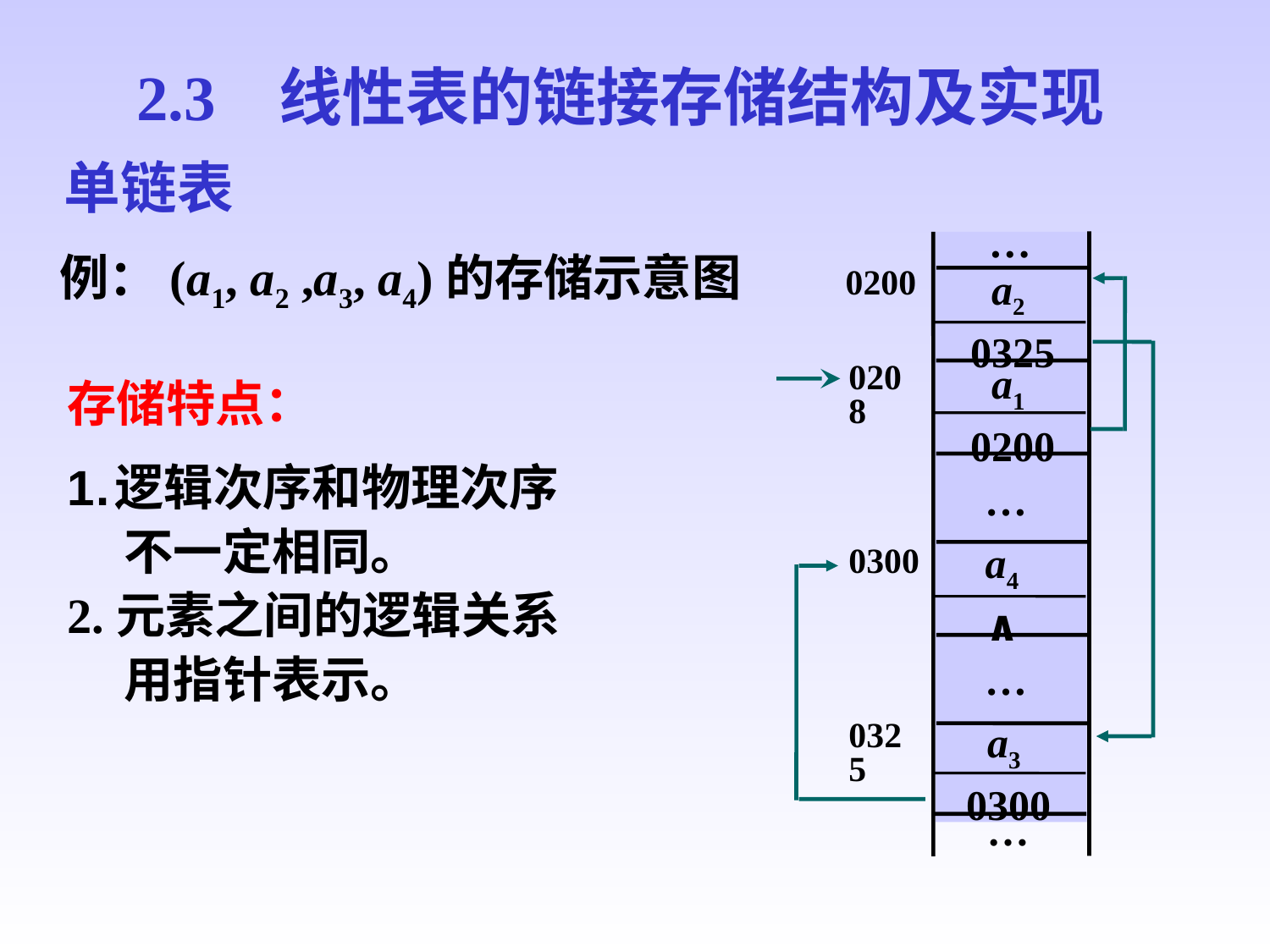

2.3   线性表的链接存储结构及实现
单链表
…

0200
0208
…
0300
…
0325
…
例：(a1, a2 ,a3, a4)的存储示意图
  a2
0325

  a1
0200

存储特点：
逻辑次序和物理次序
    不一定相同。
2.元素之间的逻辑关系
    用指针表示。

  a4
  ∧

  a3
0300